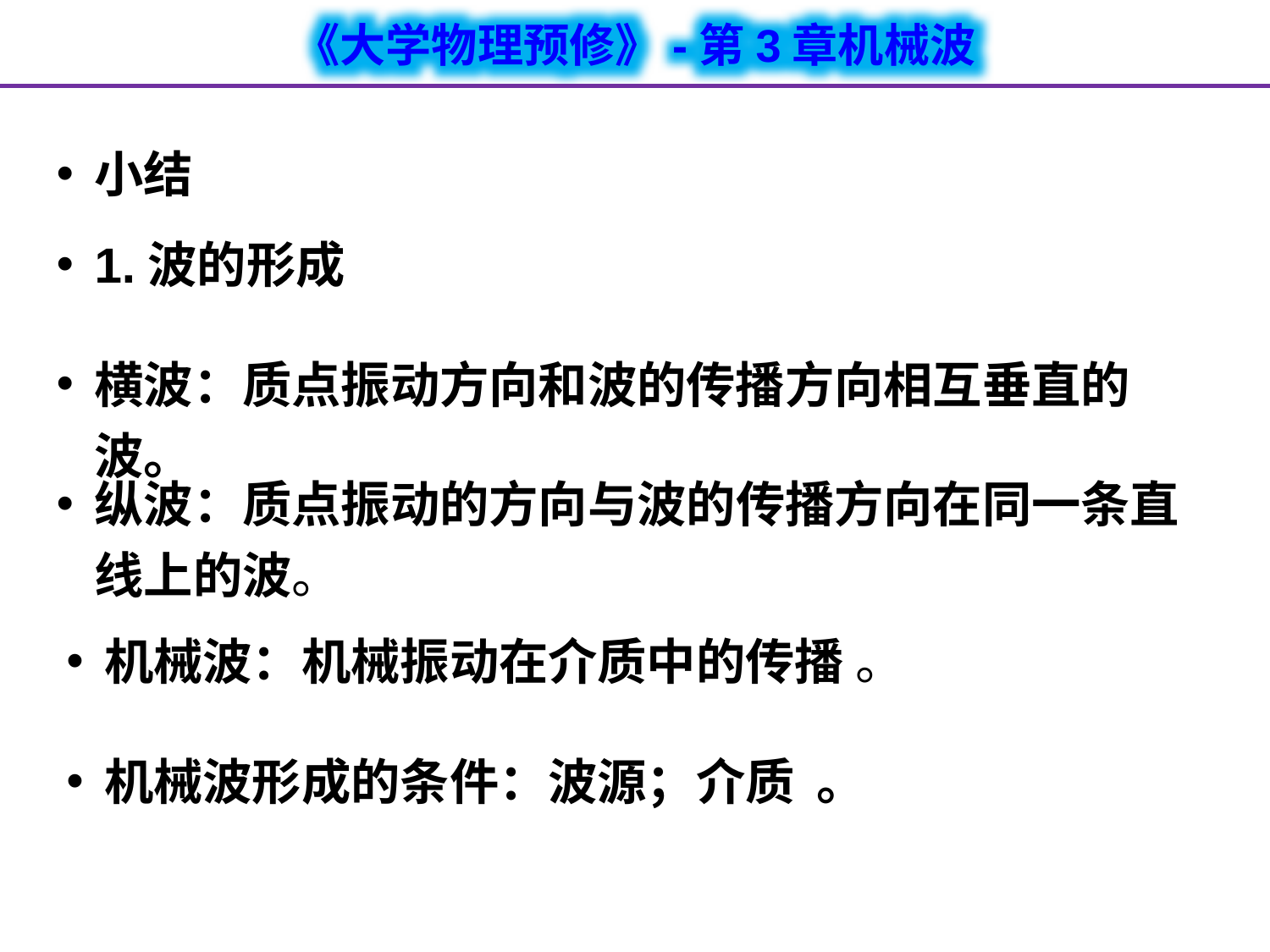

小结
1.波的形成
横波：质点振动方向和波的传播方向相互垂直的波。
纵波：质点振动的方向与波的传播方向在同一条直线上的波。
机械波：机械振动在介质中的传播 。
机械波形成的条件：波源；介质  。